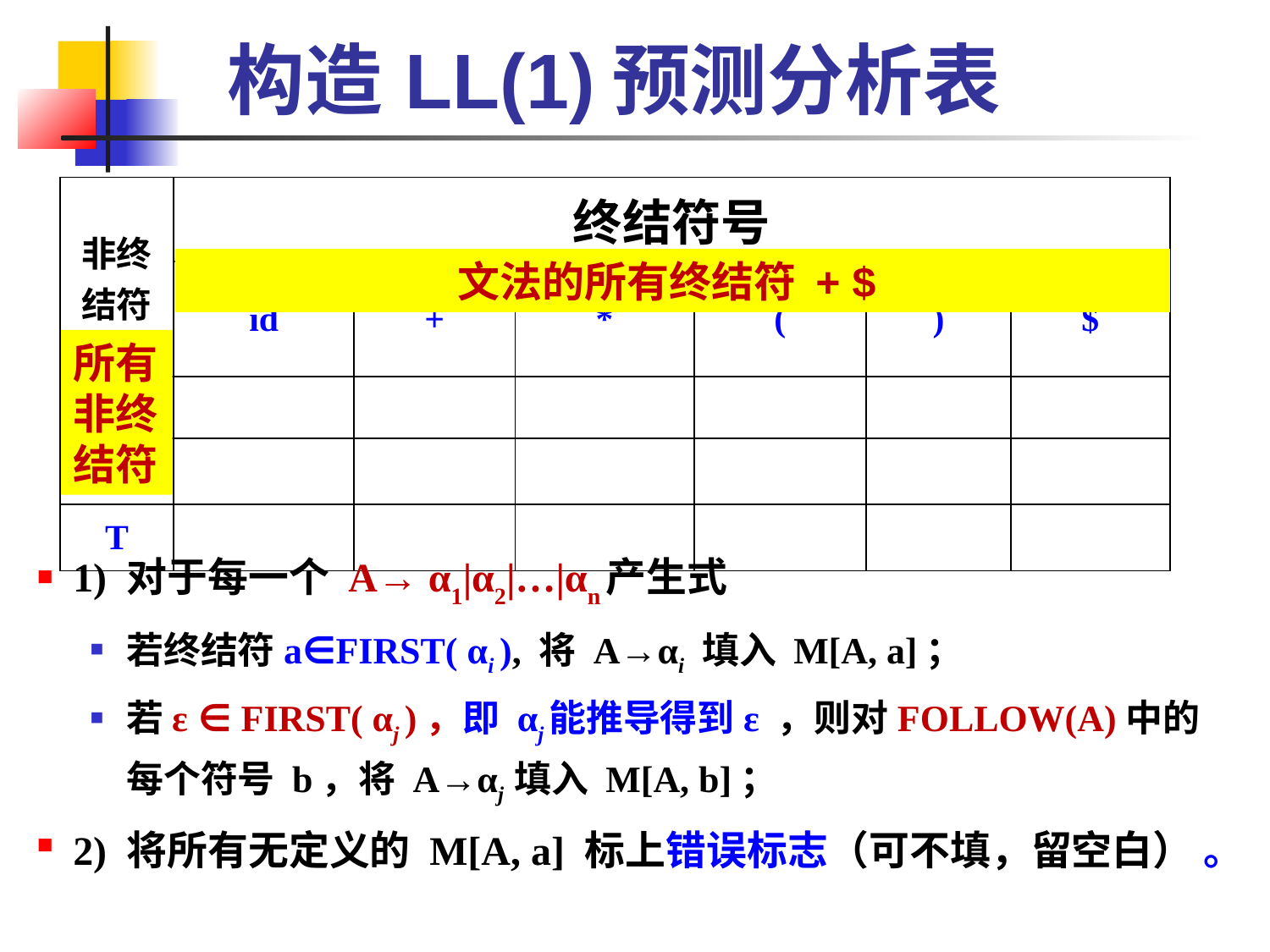

# 构造LL(1)预测分析表
| 非终结符 | 终结符号 |  |  |  |  |  |
| --- | --- | --- | --- | --- | --- | --- |
|  | id | + | \* | ( | ) | $ |
| E |  |  |  |  |  |  |
| E' |  |  |  |  |  |  |
| T |  |  |  |  |  |  |
文法的所有终结符 + $
所有非终结符
1) 对于每一个 A→ α1|α2|…|αn产生式
若终结符a∈FIRST( αi ), 将 A→αi 填入 M[A, a]；
若ε ∈ FIRST( αj )，即 αj能推导得到ε ，则对FOLLOW(A)中的每个符号 b，将 A→αj 填入 M[A, b]；
2) 将所有无定义的 M[A, a] 标上错误标志（可不填，留空白） 。